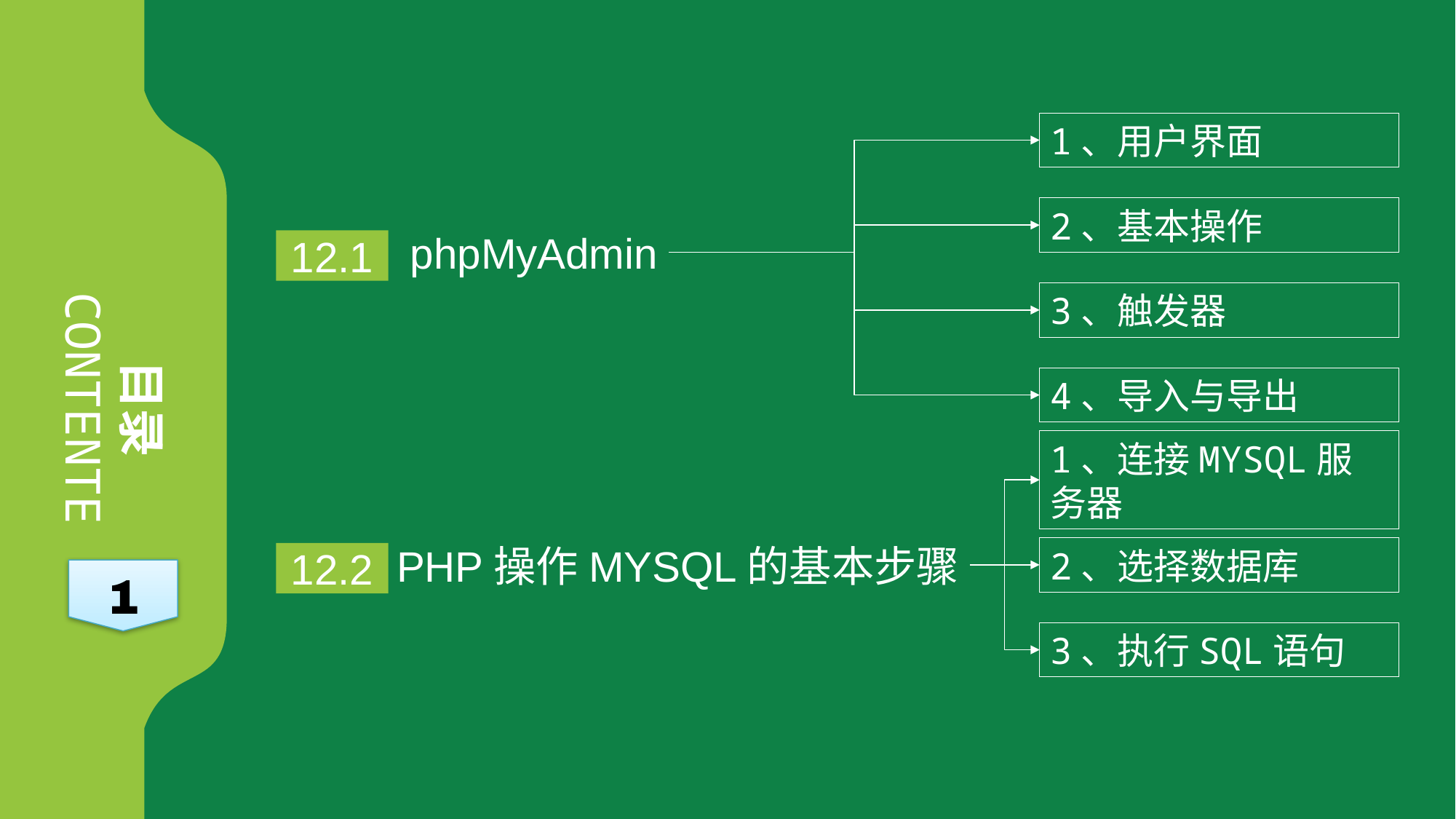

1、用户界面
2、基本操作
phpMyAdmin
12.1
3、触发器

目录
CONTENTE
4、导入与导出
1、连接MYSQL服务器
PHP操作MYSQL的基本步骤
2、选择数据库
12.2
1
3、执行SQL语句